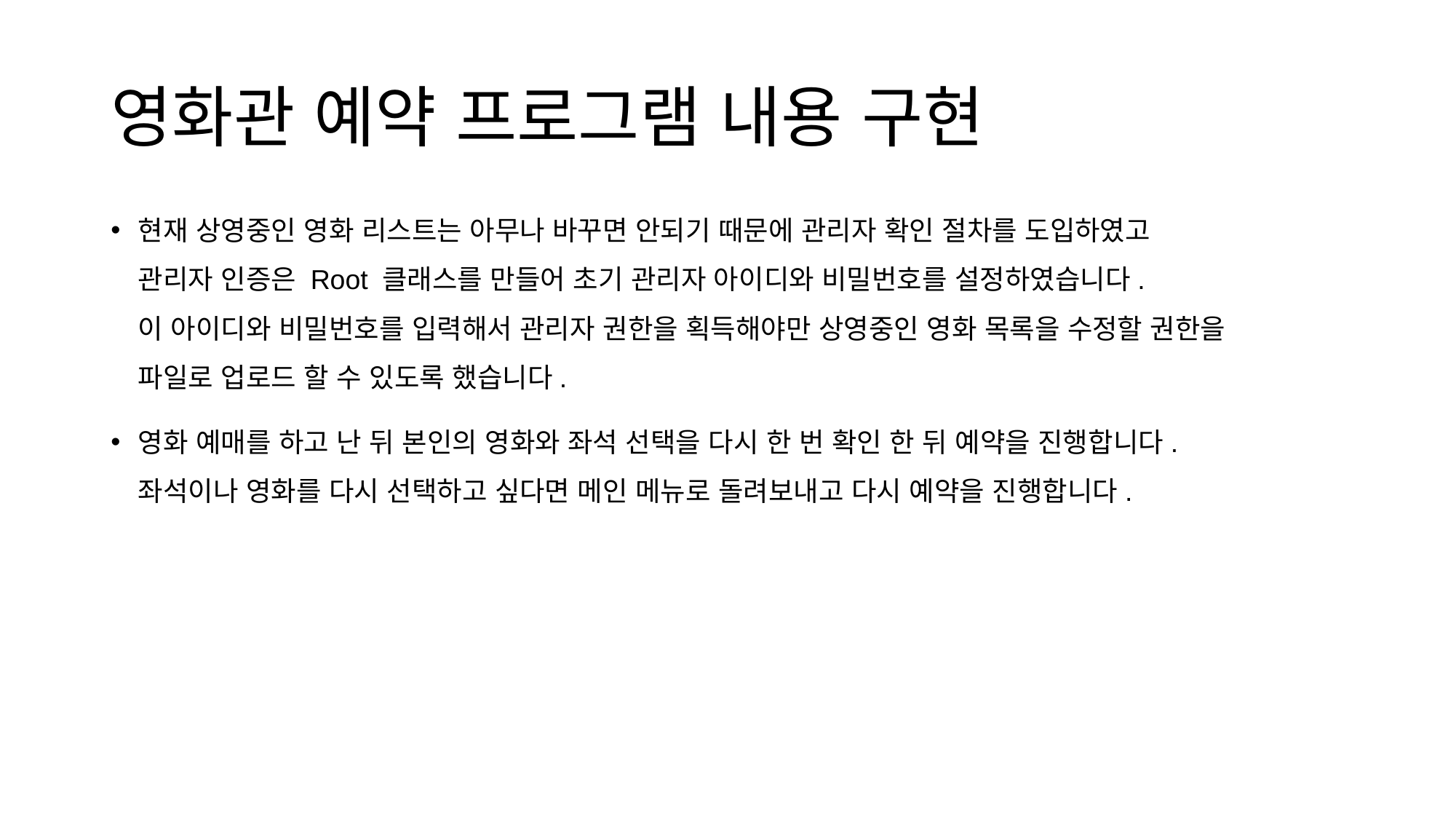

# 영화관 예약 프로그램 내용 구현
현재 상영중인 영화 리스트는 아무나 바꾸면 안되기 때문에 관리자 확인 절차를 도입하였고
관리자 인증은 Root 클래스를 만들어 초기 관리자 아이디와 비밀번호를 설정하였습니다.
이 아이디와 비밀번호를 입력해서 관리자 권한을 획득해야만 상영중인 영화 목록을 수정할 권한을
파일로 업로드 할 수 있도록 했습니다.
영화 예매를 하고 난 뒤 본인의 영화와 좌석 선택을 다시 한 번 확인 한 뒤 예약을 진행합니다.
좌석이나 영화를 다시 선택하고 싶다면 메인 메뉴로 돌려보내고 다시 예약을 진행합니다.